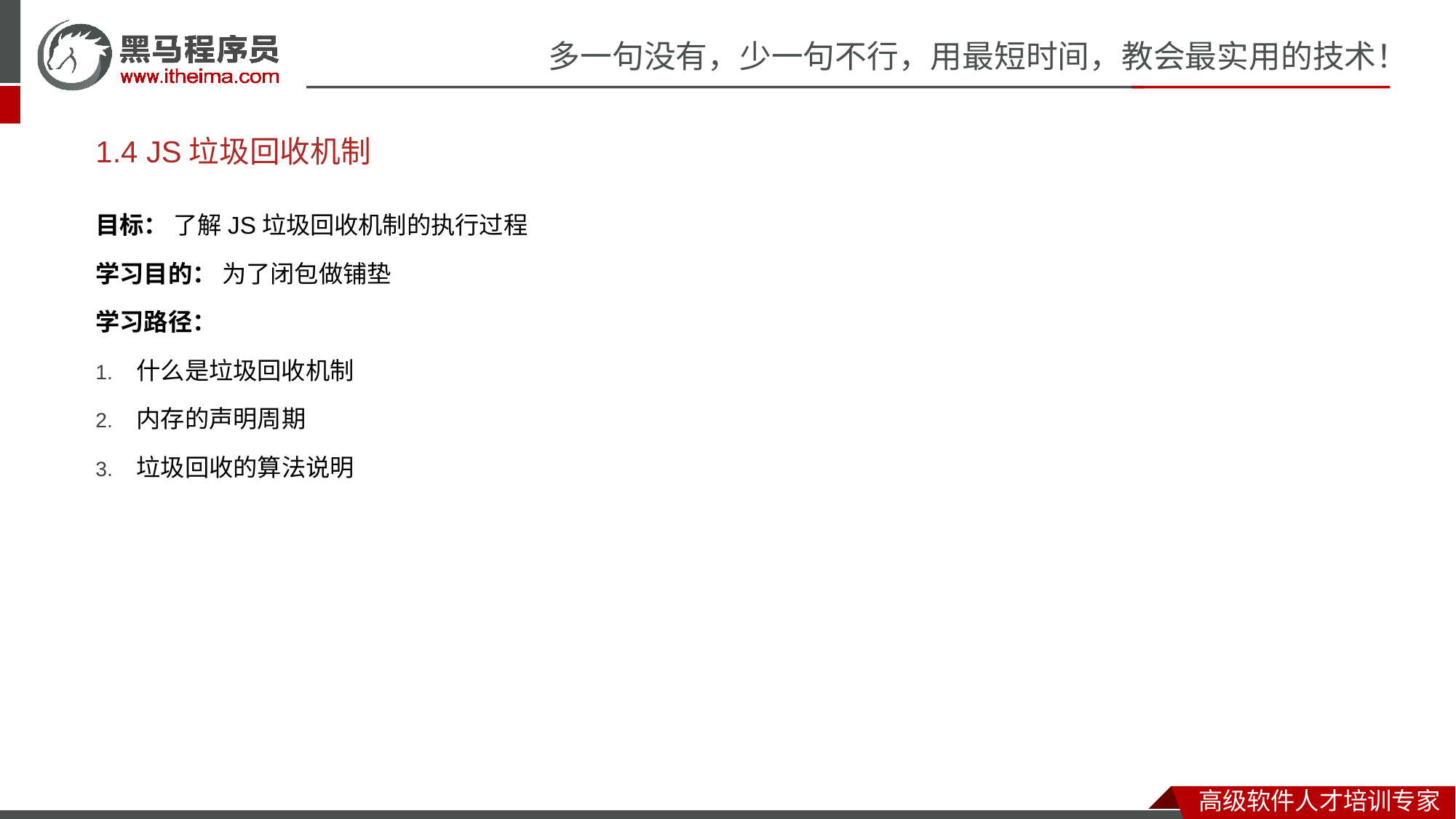

# 1.4 JS垃圾回收机制
目标： 了解JS垃圾回收机制的执行过程
学习目的： 为了闭包做铺垫
学习路径：
什么是垃圾回收机制
内存的声明周期
垃圾回收的算法说明